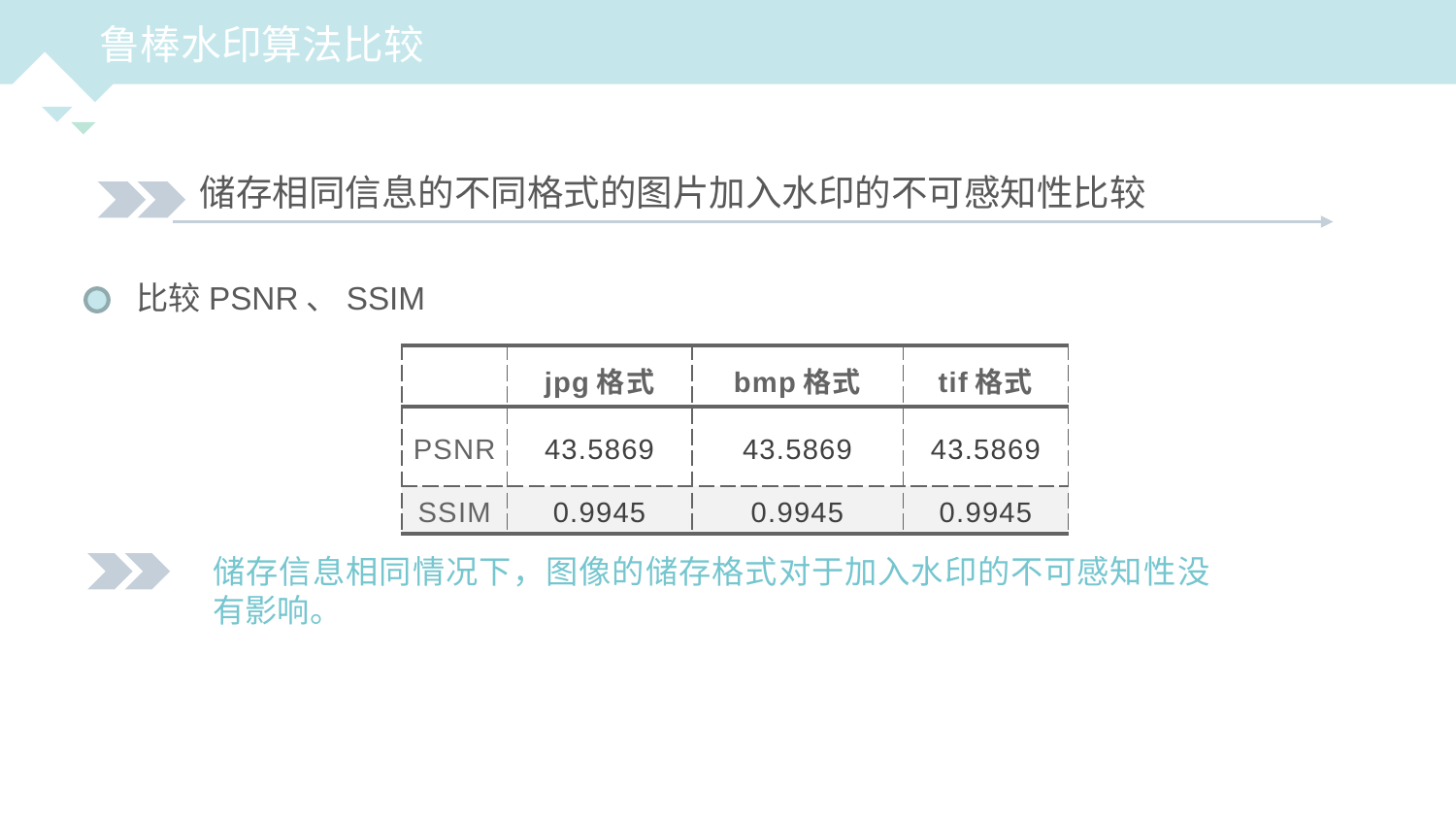

鲁棒水印算法比较
储存相同信息的不同格式的图片加入水印的不可感知性比较

比较PSNR、SSIM

|  | jpg格式 | bmp格式 | tif格式 |
| --- | --- | --- | --- |
| PSNR | 43.5869 | 43.5869 | 43.5869 |
| SSIM | 0.9945 | 0.9945 | 0.9945 |

储存信息相同情况下，图像的储存格式对于加入水印的不可感知性没有影响。